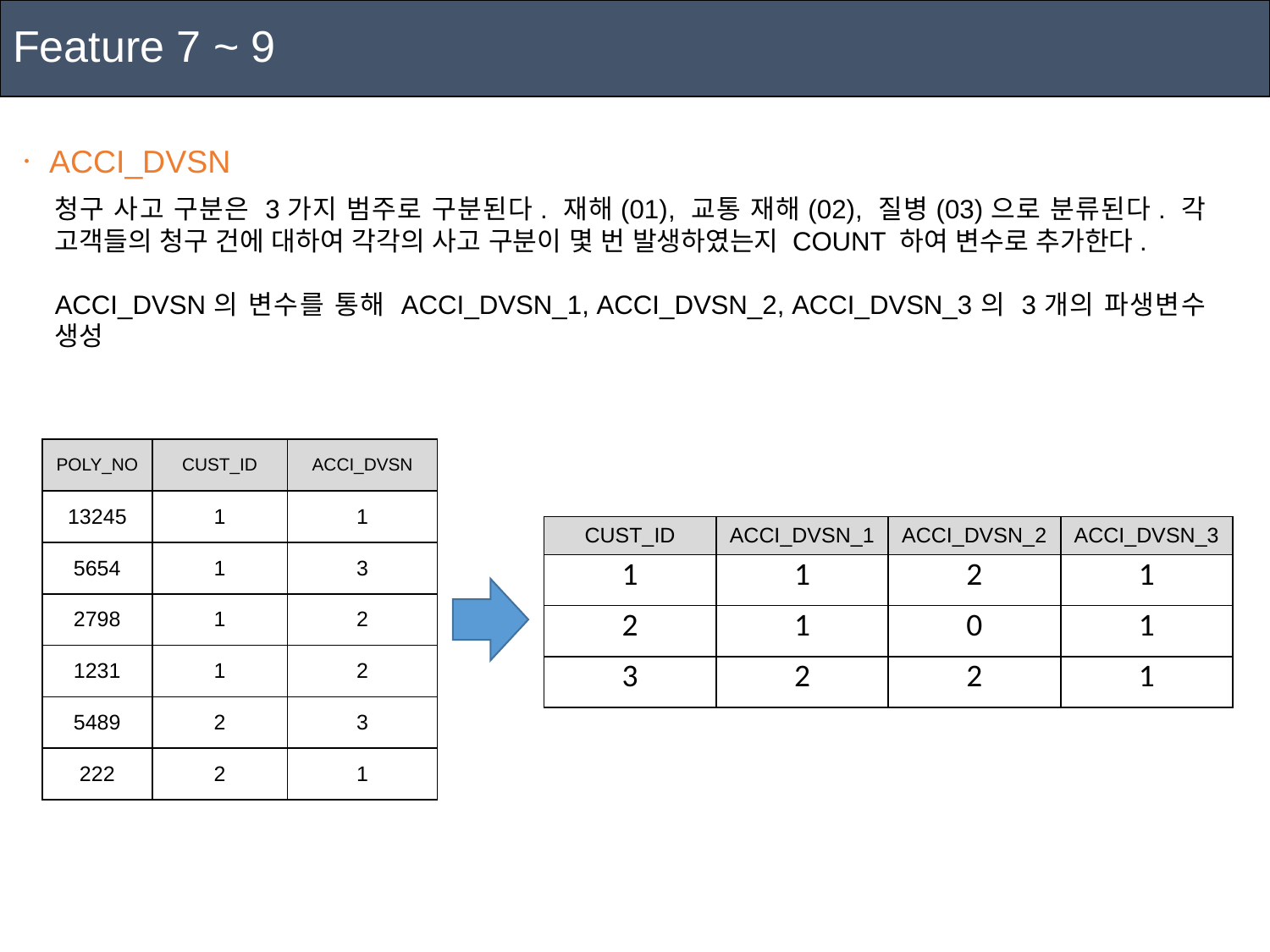

# Feature 7 ~ 9

ㆍACCI_DVSN
청구 사고 구분은 3가지 범주로 구분된다. 재해(01), 교통 재해(02), 질병(03)으로 분류된다. 각 고객들의 청구 건에 대하여 각각의 사고 구분이 몇 번 발생하였는지 COUNT 하여 변수로 추가한다.

ACCI_DVSN의 변수를 통해 ACCI_DVSN_1, ACCI_DVSN_2, ACCI_DVSN_3의 3개의 파생변수 생성
| POLY\_NO | CUST\_ID | ACCI\_DVSN |
| --- | --- | --- |
| 13245 | 1 | 1 |
| 5654 | 1 | 3 |
| 2798 | 1 | 2 |
| 1231 | 1 | 2 |
| 5489 | 2 | 3 |
| 222 | 2 | 1 |
| CUST\_ID | ACCI\_DVSN\_1 | ACCI\_DVSN\_2 | ACCI\_DVSN\_3 |
| --- | --- | --- | --- |
| 1 | 1 | 2 | 1 |
| 2 | 1 | 0 | 1 |
| 3 | 2 | 2 | 1 |